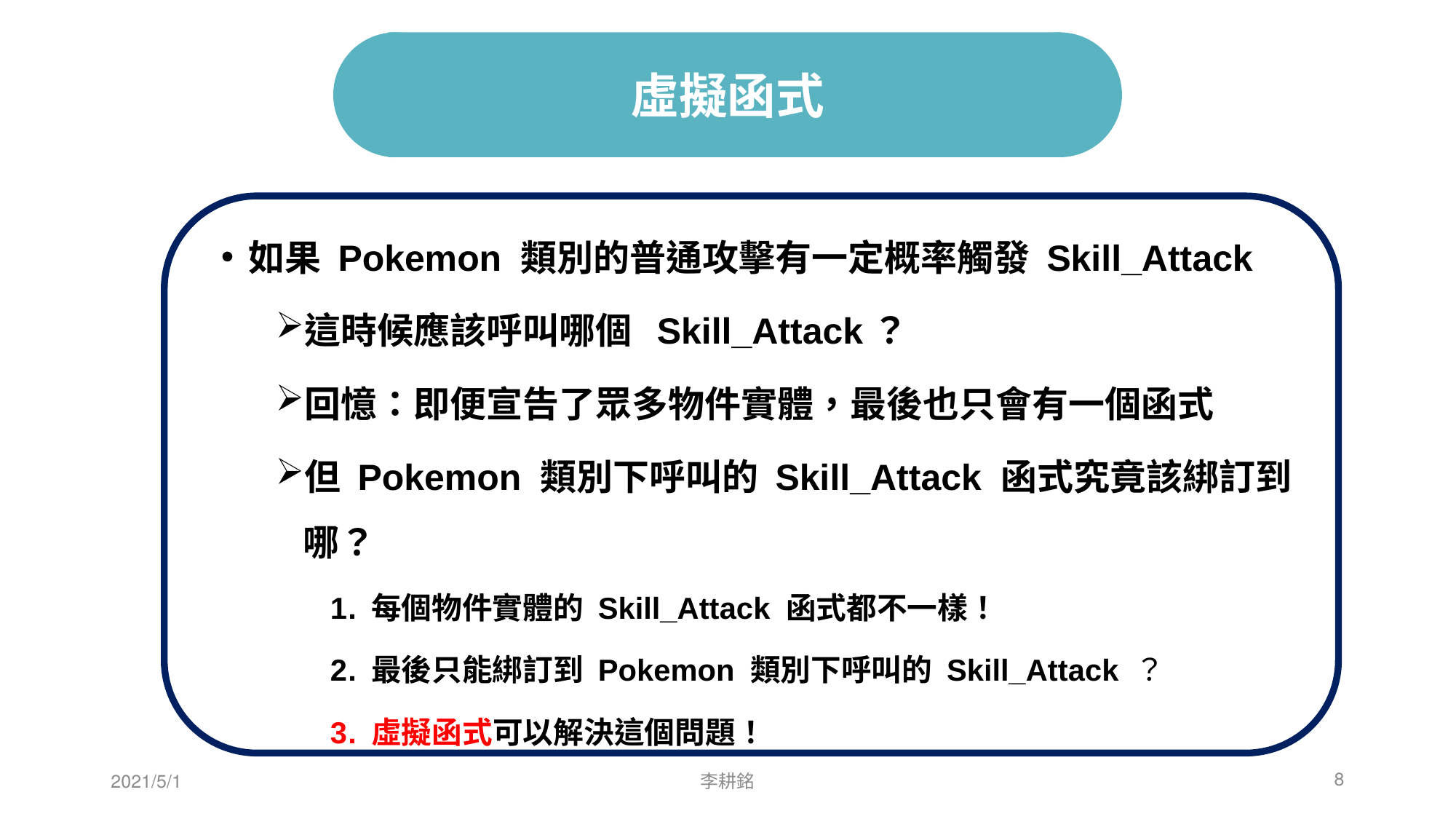

# 虛擬函式

如果 Pokemon 類別的普通攻擊有一定概率觸發 Skill_Attack
這時候應該呼叫哪個  Skill_Attack？
回憶：即便宣告了眾多物件實體，最後也只會有一個函式
但 Pokemon 類別下呼叫的 Skill_Attack 函式究竟該綁訂到哪？
每個物件實體的 Skill_Attack 函式都不一樣！
最後只能綁訂到 Pokemon 類別下呼叫的 Skill_Attack ？
虛擬函式可以解決這個問題！
2021/5/1
李耕銘
8